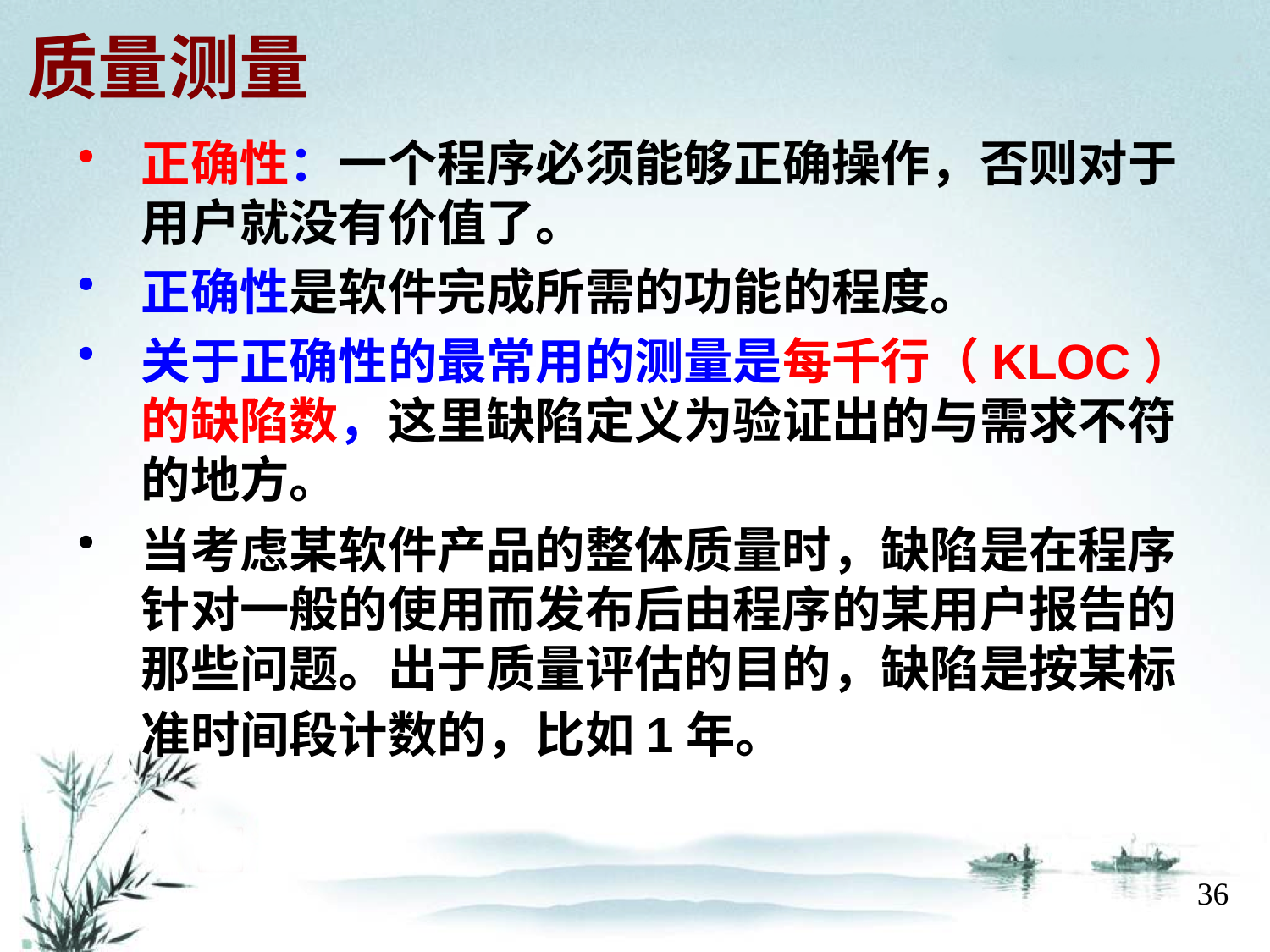

# 质量测量
正确性：一个程序必须能够正确操作，否则对于用户就没有价值了。
正确性是软件完成所需的功能的程度。
关于正确性的最常用的测量是每千行（KLOC）的缺陷数，这里缺陷定义为验证出的与需求不符的地方。
当考虑某软件产品的整体质量时，缺陷是在程序针对一般的使用而发布后由程序的某用户报告的那些问题。出于质量评估的目的，缺陷是按某标准时间段计数的，比如1年。
36